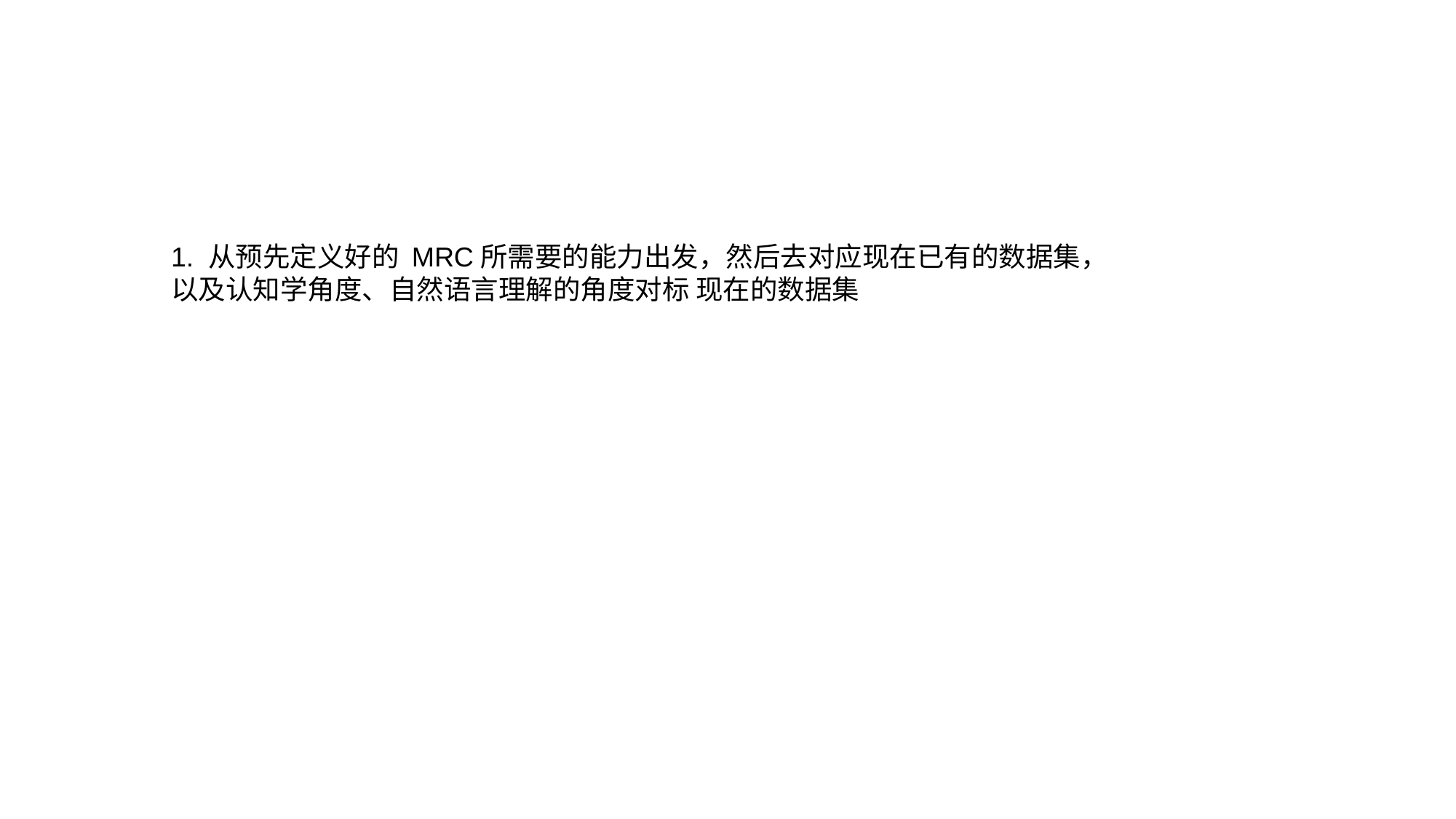

1. 从预先定义好的 MRC所需要的能力出发，然后去对应现在已有的数据集，以及认知学角度、自然语言理解的角度对标 现在的数据集